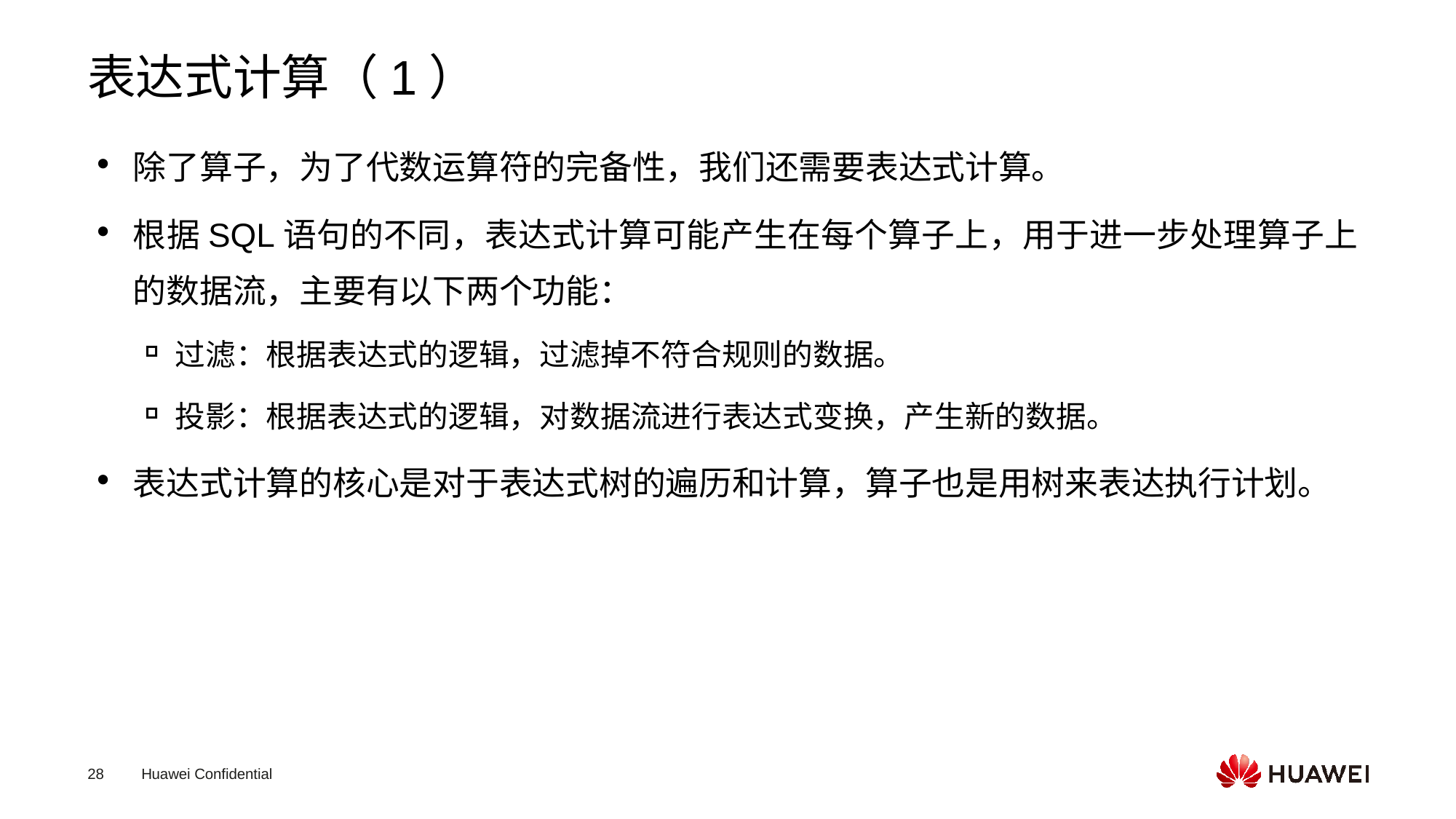

# 表达式计算（1）
除了算子，为了代数运算符的完备性，我们还需要表达式计算。
根据SQL语句的不同，表达式计算可能产生在每个算子上，用于进一步处理算子上的数据流，主要有以下两个功能：
过滤：根据表达式的逻辑，过滤掉不符合规则的数据。
投影：根据表达式的逻辑，对数据流进行表达式变换，产生新的数据。
表达式计算的核心是对于表达式树的遍历和计算，算子也是用树来表达执行计划。